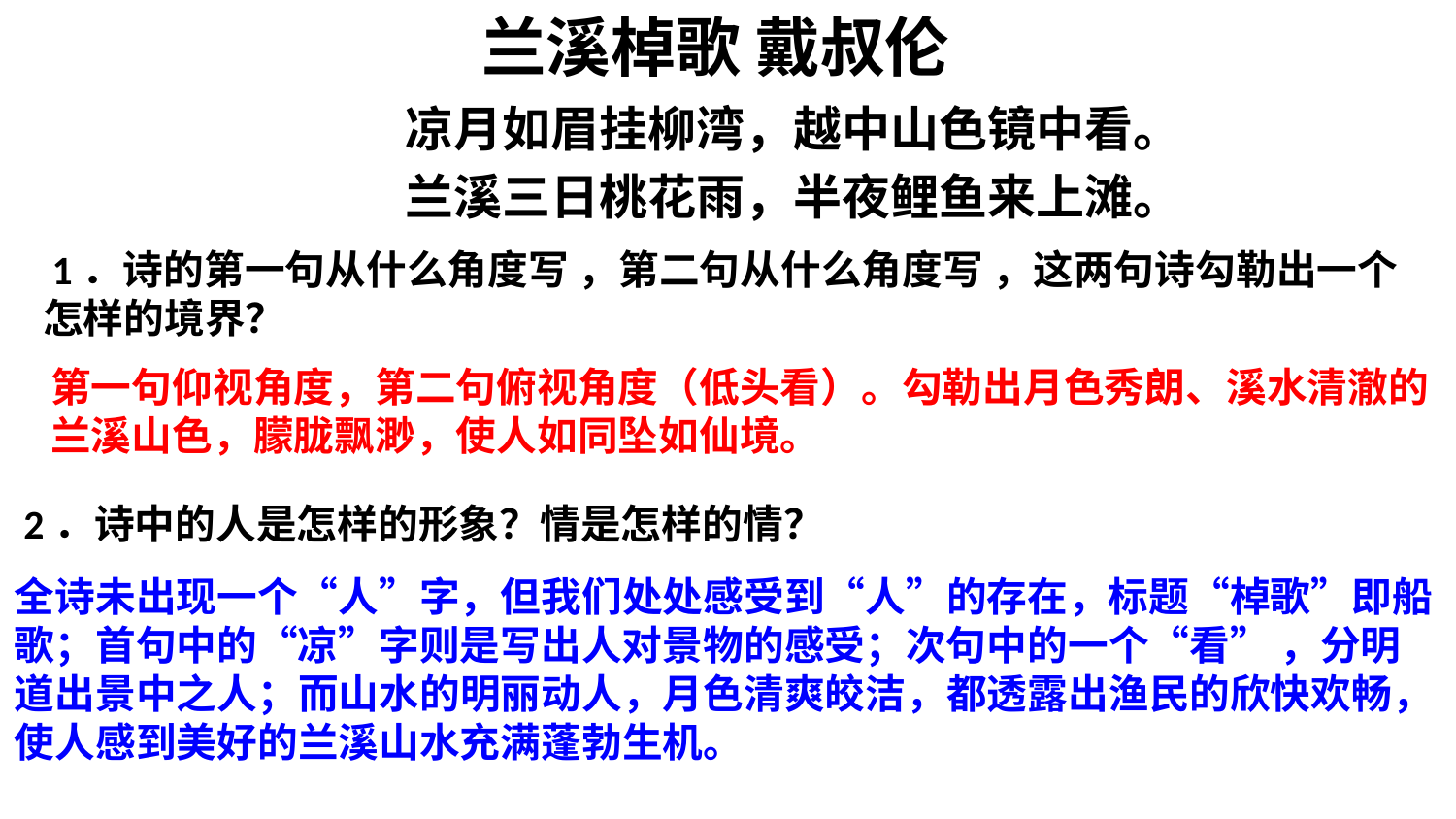

# 兰溪棹歌 戴叔伦
           凉月如眉挂柳湾，越中山色镜中看。
           兰溪三日桃花雨，半夜鲤鱼来上滩。
 1．诗的第一句从什么角度写 ，第二句从什么角度写 ，这两句诗勾勒出一个怎样的境界？
第一句仰视角度，第二句俯视角度（低头看）。勾勒出月色秀朗、溪水清澈的兰溪山色，朦胧飘渺，使人如同坠如仙境。
 2．诗中的人是怎样的形象？情是怎样的情？
全诗未出现一个“人”字，但我们处处感受到“人”的存在，标题“棹歌”即船歌；首句中的“凉”字则是写出人对景物的感受；次句中的一个“看” ，分明道出景中之人；而山水的明丽动人，月色清爽皎洁，都透露出渔民的欣快欢畅，使人感到美好的兰溪山水充满蓬勃生机。